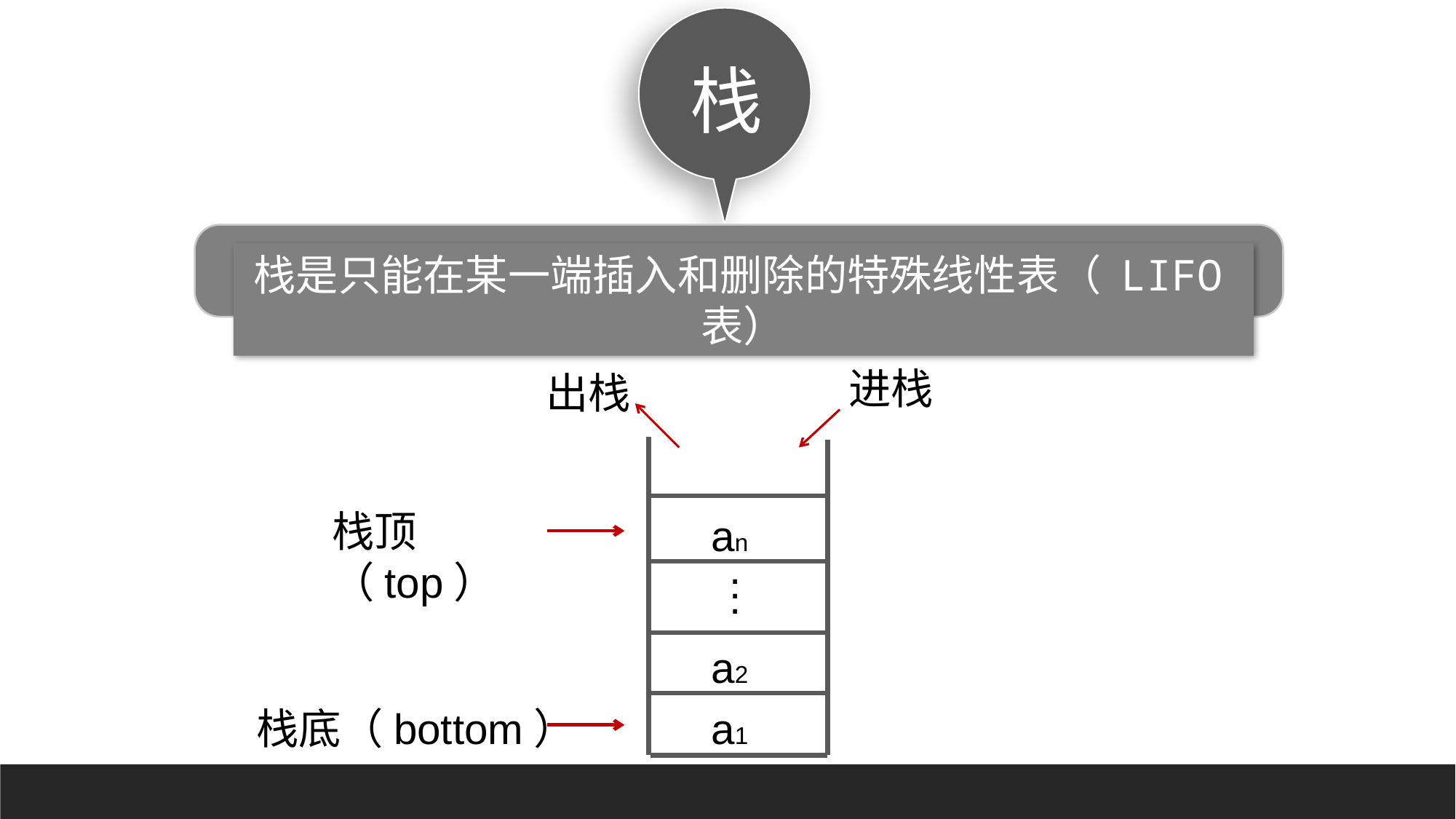

栈

栈是只能在某一端插入和删除的特殊线性表（ LIFO表）
进栈
出栈
栈顶（top）
an
.
.
.
a2
栈底（bottom）
a1